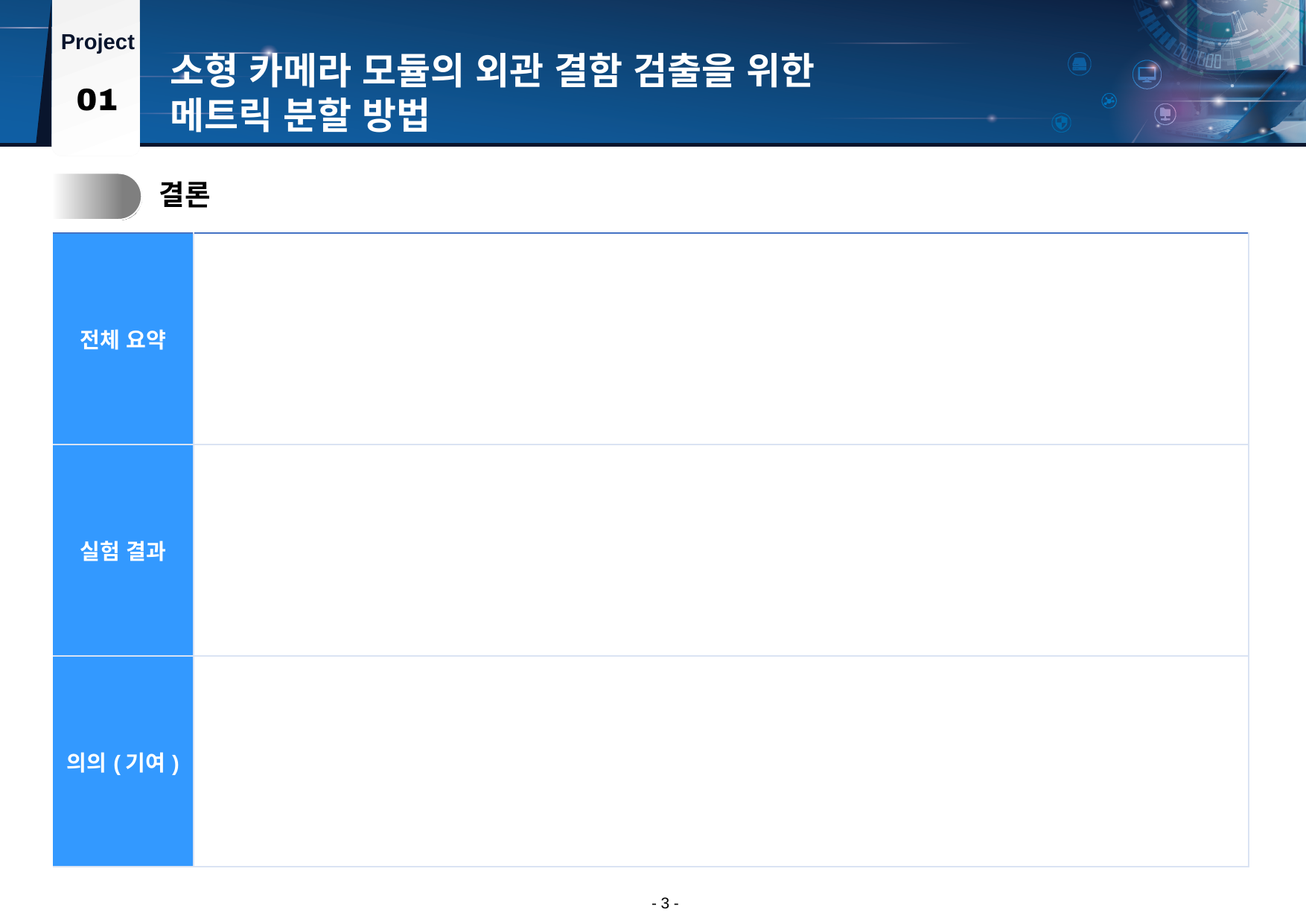

소형 카메라 모듈의 외관 결함 검출을 위한
메트릭 분할 방법
01

3.
결론
| 전체 요약 |  |
| --- | --- |
| 실험 결과 |  |
| 의의(기여) |  |
- 3 -